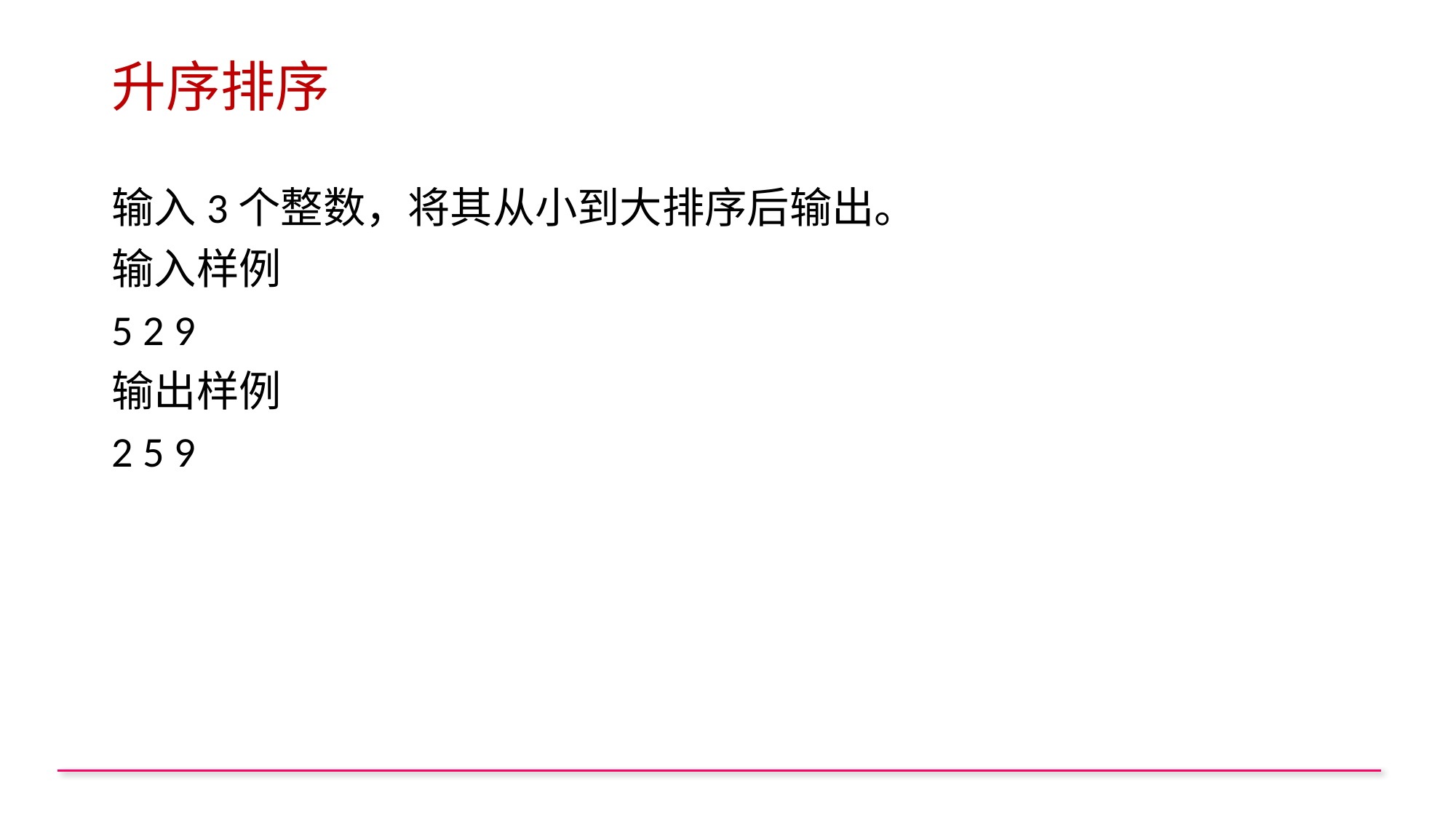

# 升序排序
输入3个整数，将其从小到大排序后输出。
输入样例
5 2 9
输出样例
2 5 9